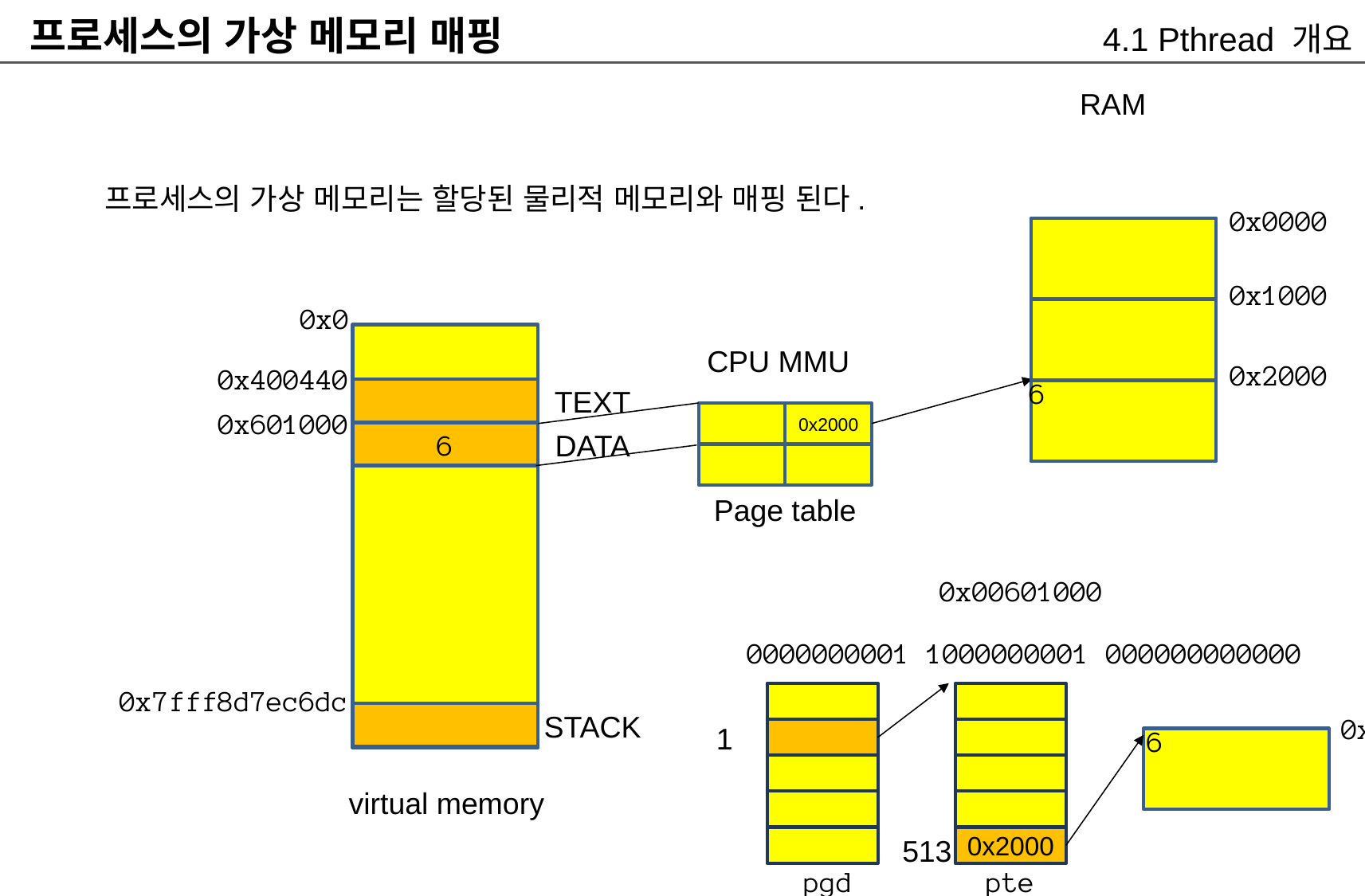

# 프로세스의 가상 메모리 매핑
4.1 Pthread 개요

RAM
프로세스의 가상 메모리는 할당된 물리적 메모리와 매핑 된다.
0x0000

0x1000
0x0

CPU MMU
0x2000
0x400440
6

TEXT

0x601000

0x2000
6
DATA

Page table
0x00601000
0000000001 1000000001 000000000000
0x7fff8d7ec6dc

0x2000
STACK
1
6

virtual memory

0x2000
513
pgd
pte